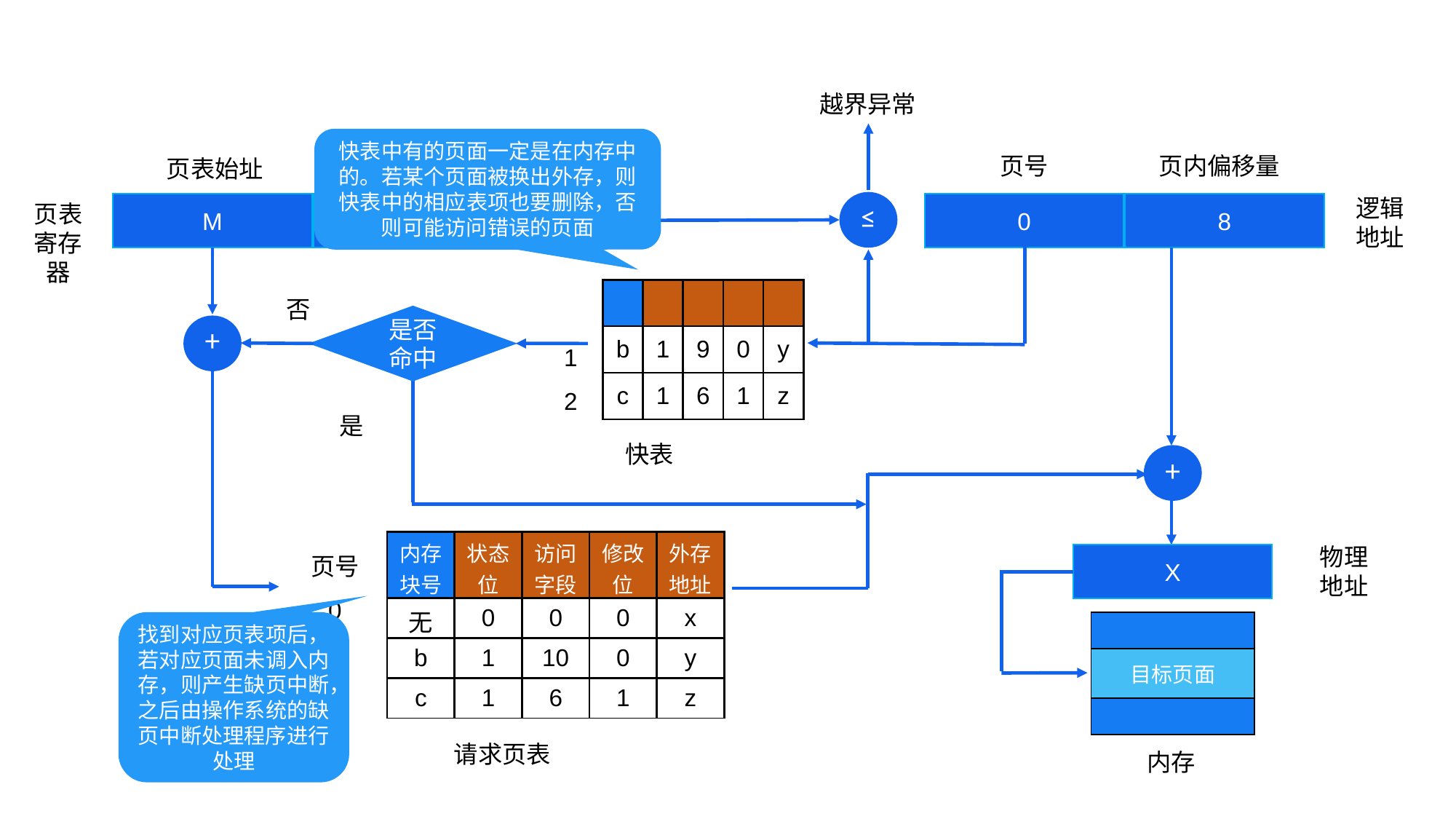

越界异常
快表中有的页面一定是在内存中的。若某个页面被换出外存，则快表中的相应表项也要删除，否则可能访问错误的页面
页号
页内偏移量
页表始址
逻辑
地址
≤
页表寄存器
M
N
0
8
|  |  |  |  |  |
| --- | --- | --- | --- | --- |
| b | 1 | 9 | 0 | y |
| c | 1 | 6 | 1 | z |
否
是否
命中
+
1
2
是
快表
+
页号
0
1
2
| 内存块号 | 状态位 | 访问字段 | 修改位 | 外存地址 |
| --- | --- | --- | --- | --- |
| 无 | 0 | 0 | 0 | x |
| b | 1 | 10 | 0 | y |
| c | 1 | 6 | 1 | z |
物理
地址
X
找到对应页表项后，若对应页面未调入内存，则产生缺页中断，之后由操作系统的缺页中断处理程序进行处理
|  |
| --- |
| 目标页面 |
|  |
请求页表
内存